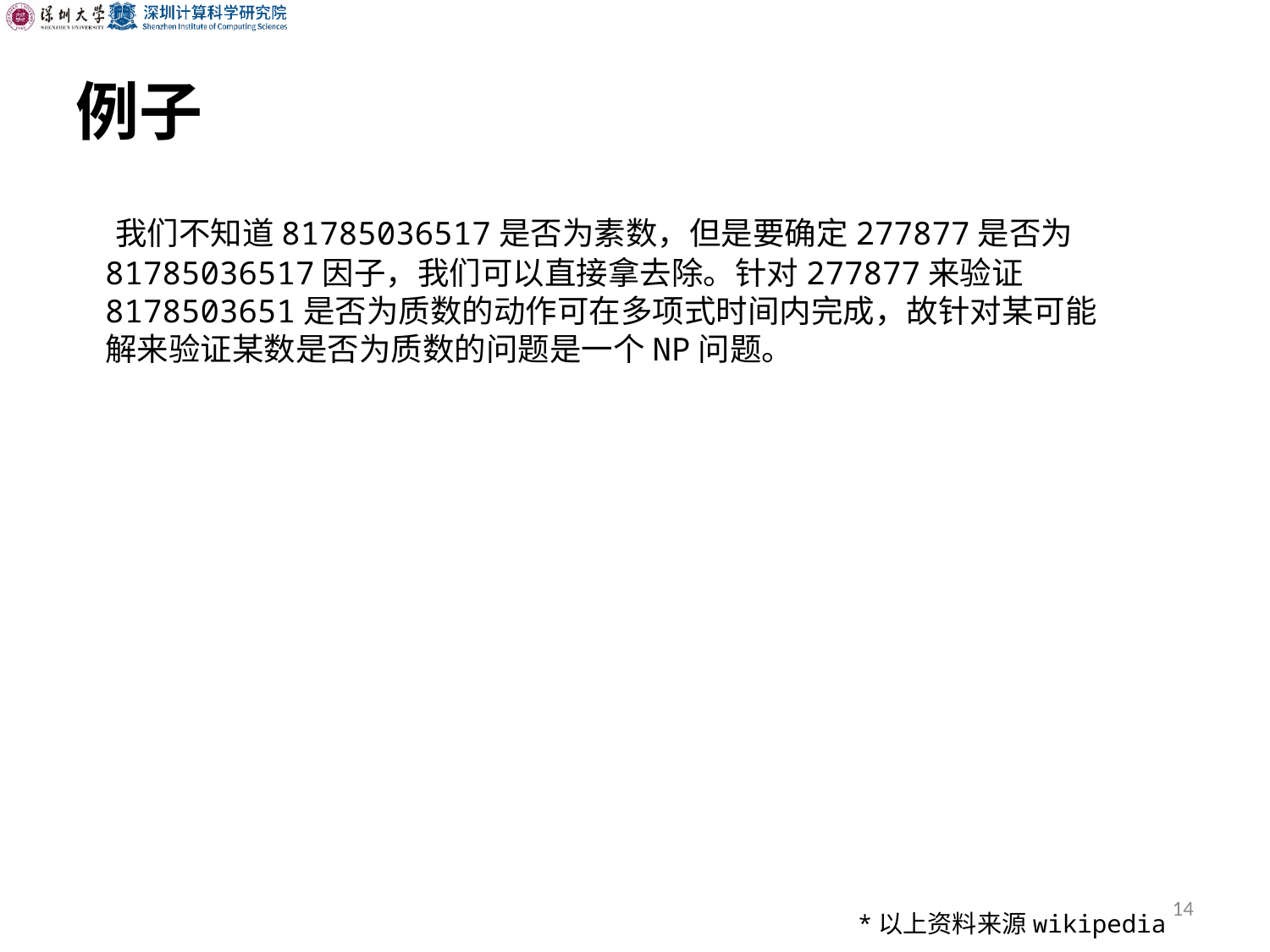

例子
     我们不知道81785036517是否为素数，但是要确定277877是否为81785036517因子，我们可以直接拿去除。针对277877来验证8178503651是否为质数的动作可在多项式时间内完成，故针对某可能解来验证某数是否为质数的问题是一个NP问题。

14
*以上资料来源wikipedia